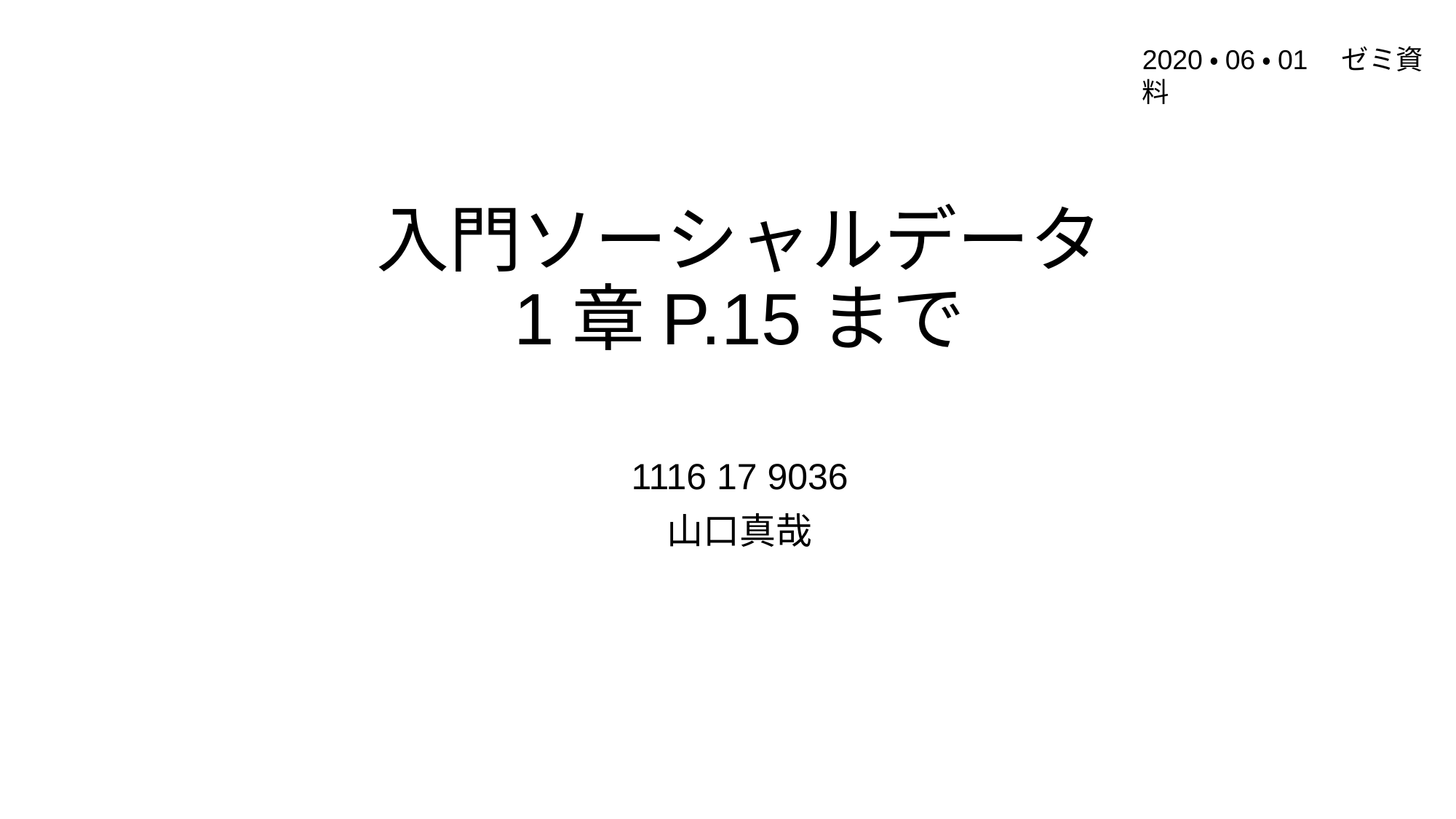

2020・06・01　ゼミ資料
# 入門ソーシャルデータ 1章P.15まで
1116 17 9036
山口真哉